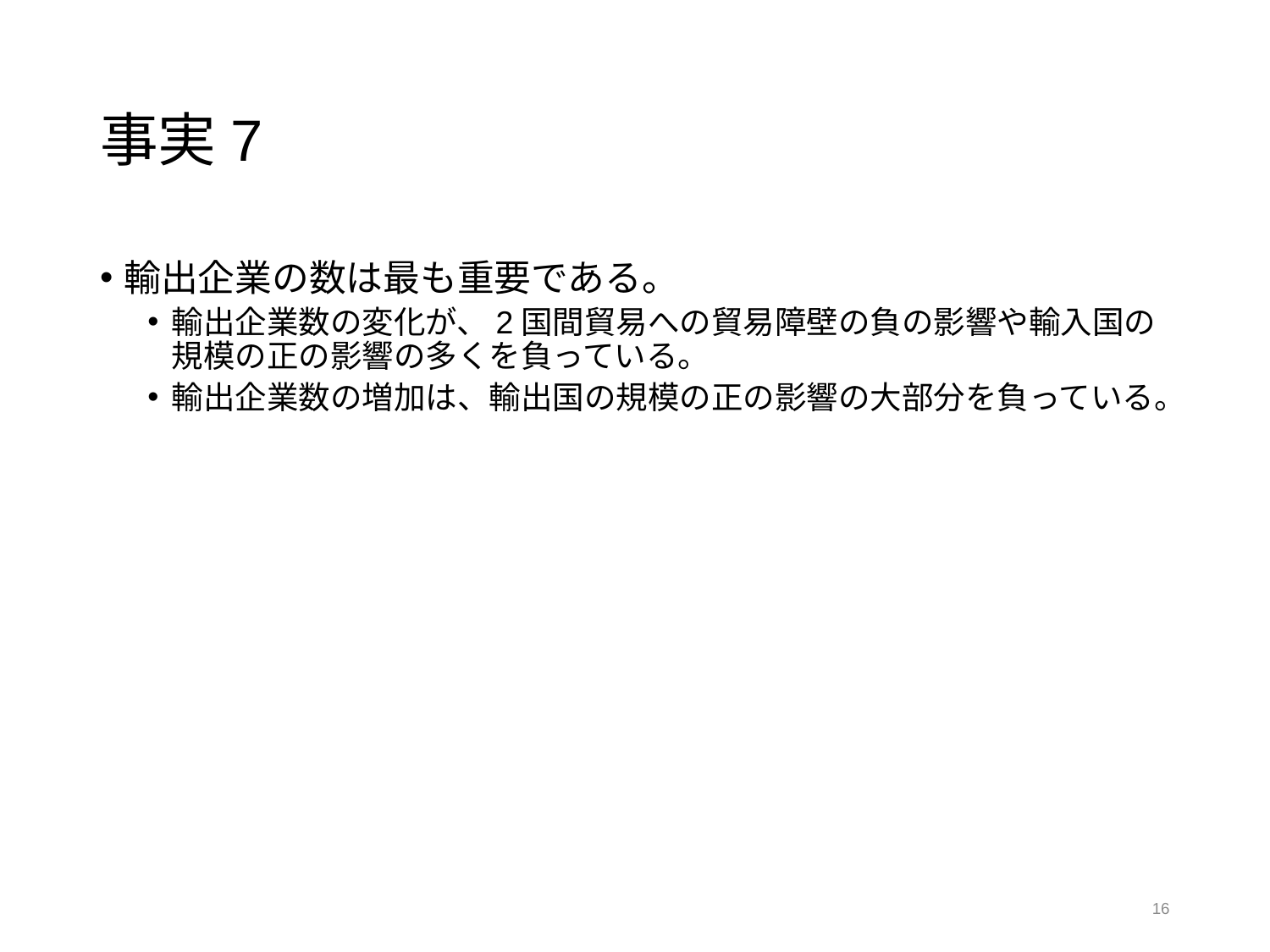

# 事実7
輸出企業の数は最も重要である。
輸出企業数の変化が、2国間貿易への貿易障壁の負の影響や輸入国の規模の正の影響の多くを負っている。
輸出企業数の増加は、輸出国の規模の正の影響の大部分を負っている。
16